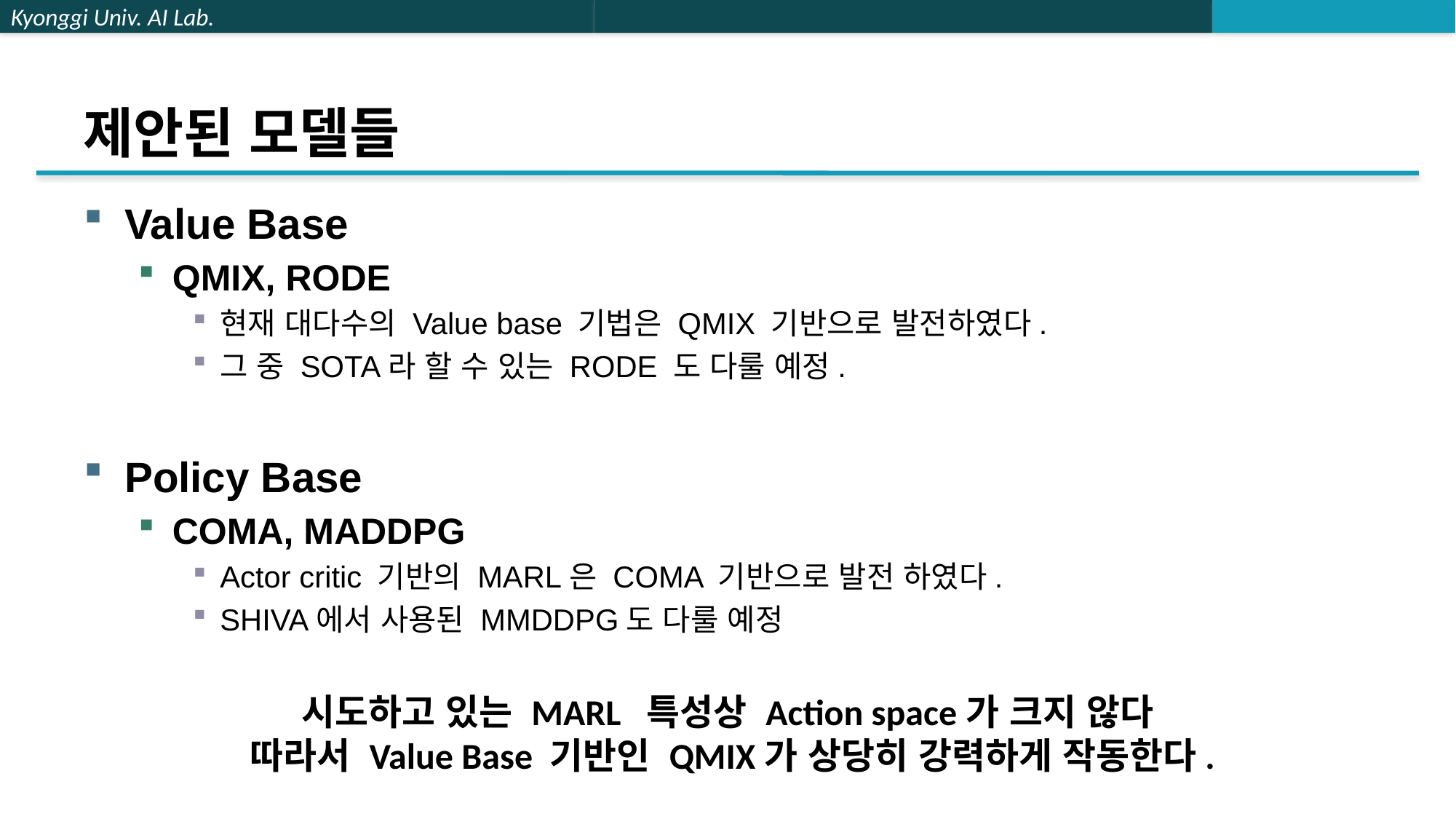

# 제안된 모델들
Value Base
QMIX, RODE
현재 대다수의 Value base 기법은 QMIX 기반으로 발전하였다.
그 중 SOTA라 할 수 있는 RODE 도 다룰 예정.

Policy Base
COMA, MADDPG
Actor critic 기반의 MARL은 COMA 기반으로 발전 하였다.
SHIVA에서 사용된 MMDDPG도 다룰 예정

시도하고 있는 MARL  특성상 Action space가 크지 않다
따라서 Value Base 기반인 QMIX가 상당히 강력하게 작동한다.